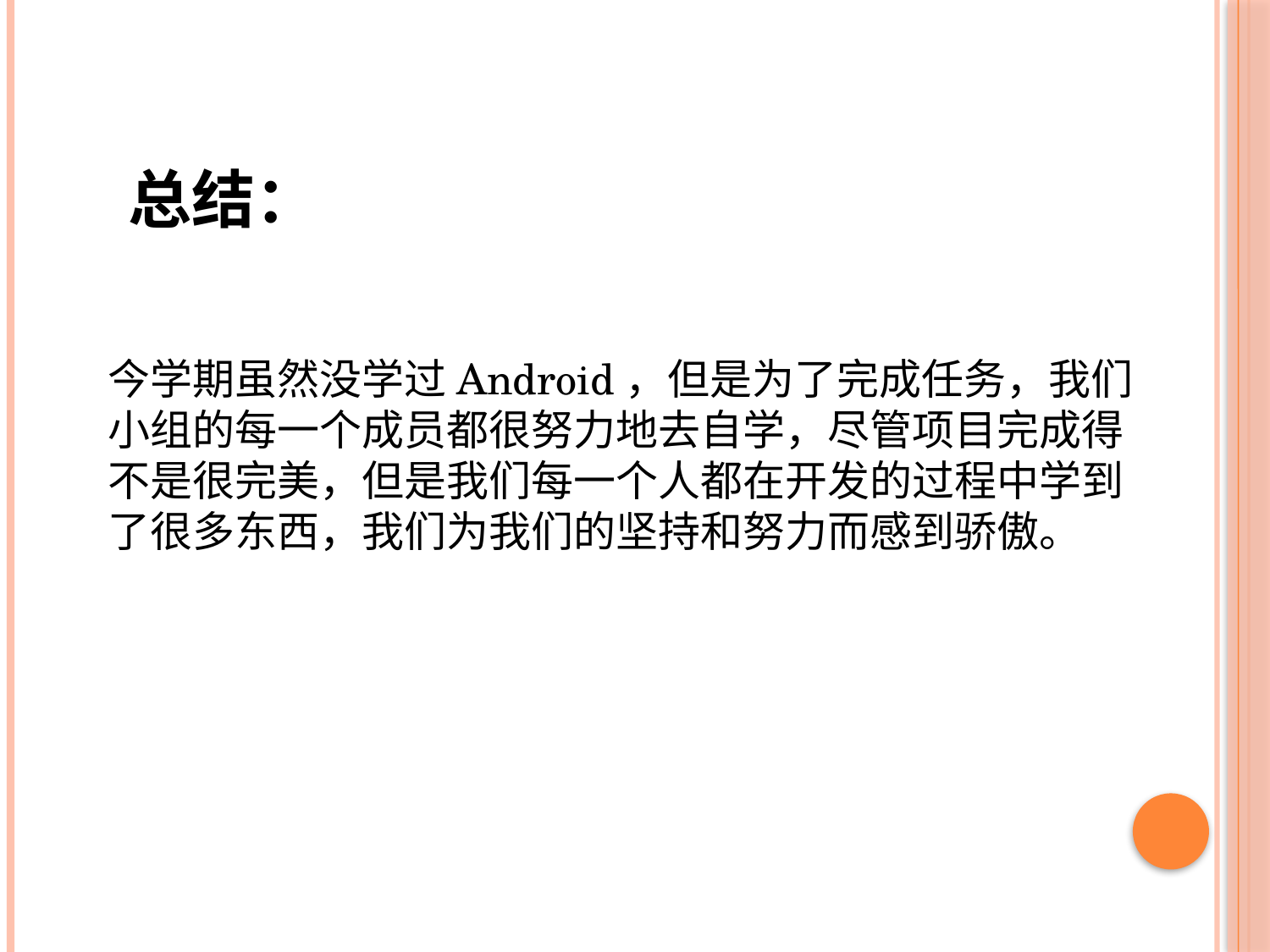

总结：
今学期虽然没学过Android，但是为了完成任务，我们
小组的每一个成员都很努力地去自学，尽管项目完成得
不是很完美，但是我们每一个人都在开发的过程中学到
了很多东西，我们为我们的坚持和努力而感到骄傲。